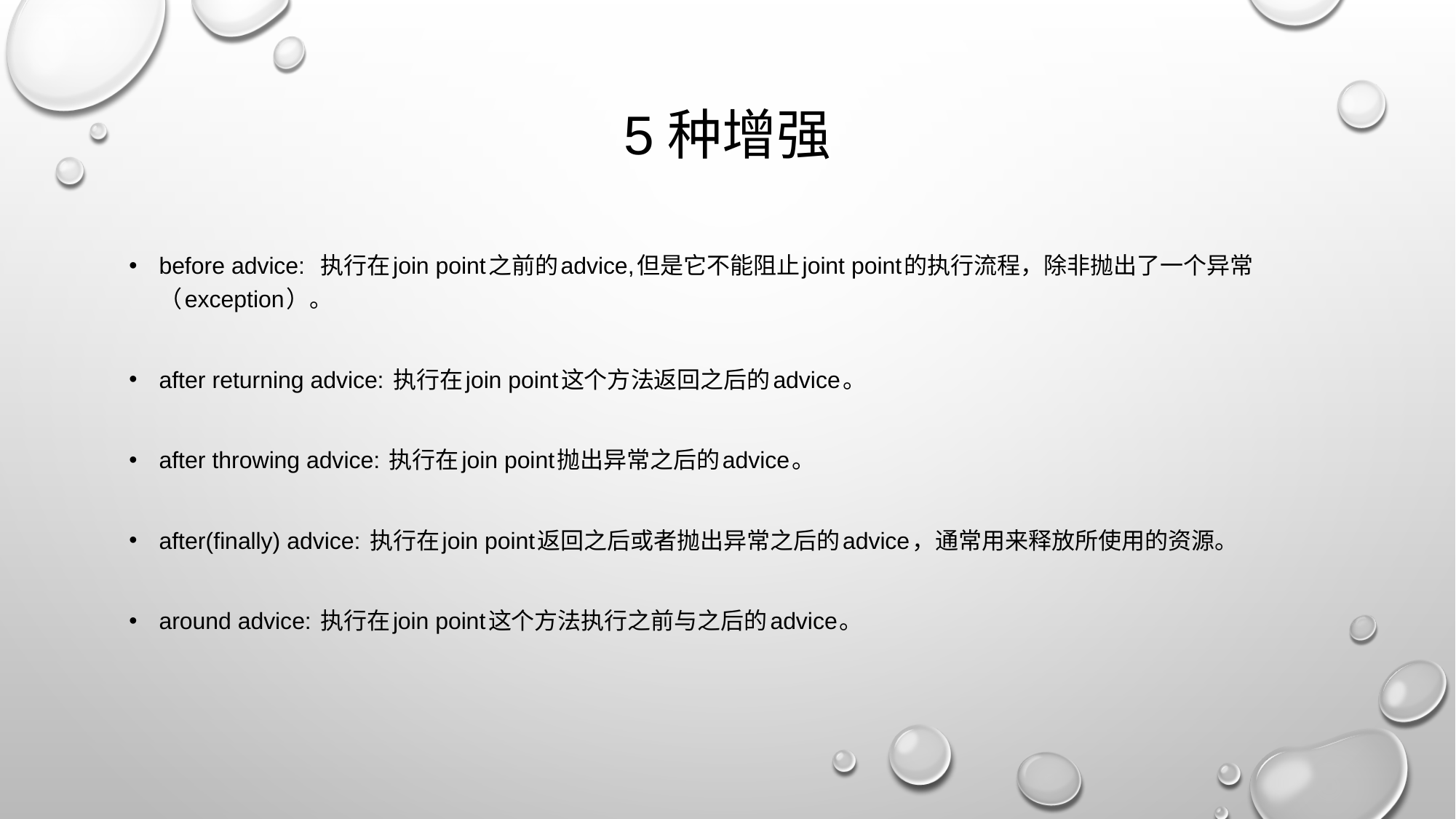

# 5种增强
before advice:  执行在join point之前的advice,但是它不能阻止joint point的执行流程，除非抛出了一个异常（exception）。

after returning advice: 执行在join point这个方法返回之后的advice。

after throwing advice: 执行在join point抛出异常之后的advice。

after(finally) advice: 执行在join point返回之后或者抛出异常之后的advice，通常用来释放所使用的资源。

around advice: 执行在join point这个方法执行之前与之后的advice。